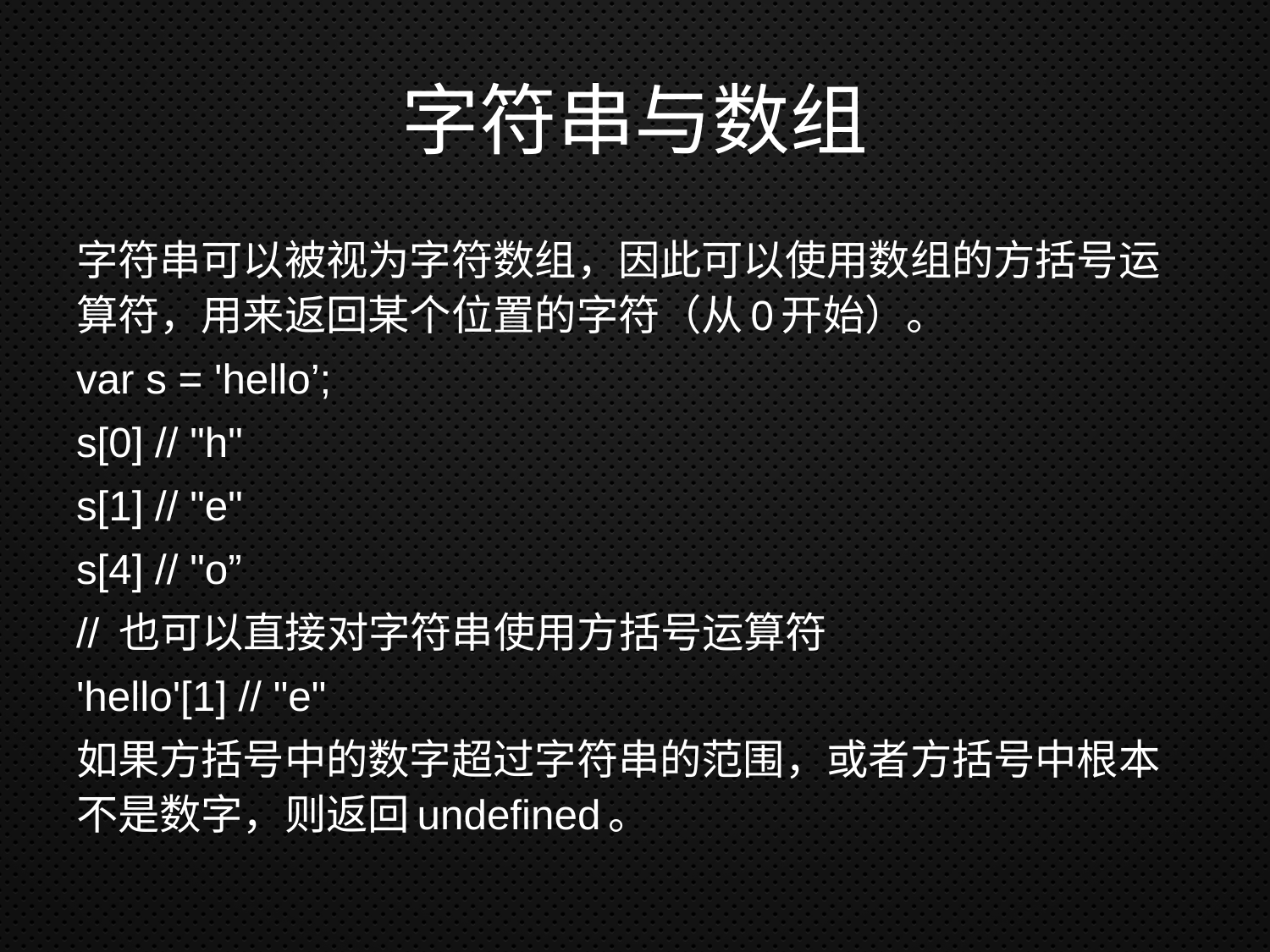

# 字符串与数组
字符串可以被视为字符数组，因此可以使用数组的方括号运算符，用来返回某个位置的字符（从0开始）。
var s = 'hello’;
s[0] // "h"
s[1] // "e"
s[4] // "o”
// 也可以直接对字符串使用方括号运算符
'hello'[1] // "e"
如果方括号中的数字超过字符串的范围，或者方括号中根本不是数字，则返回undefined。